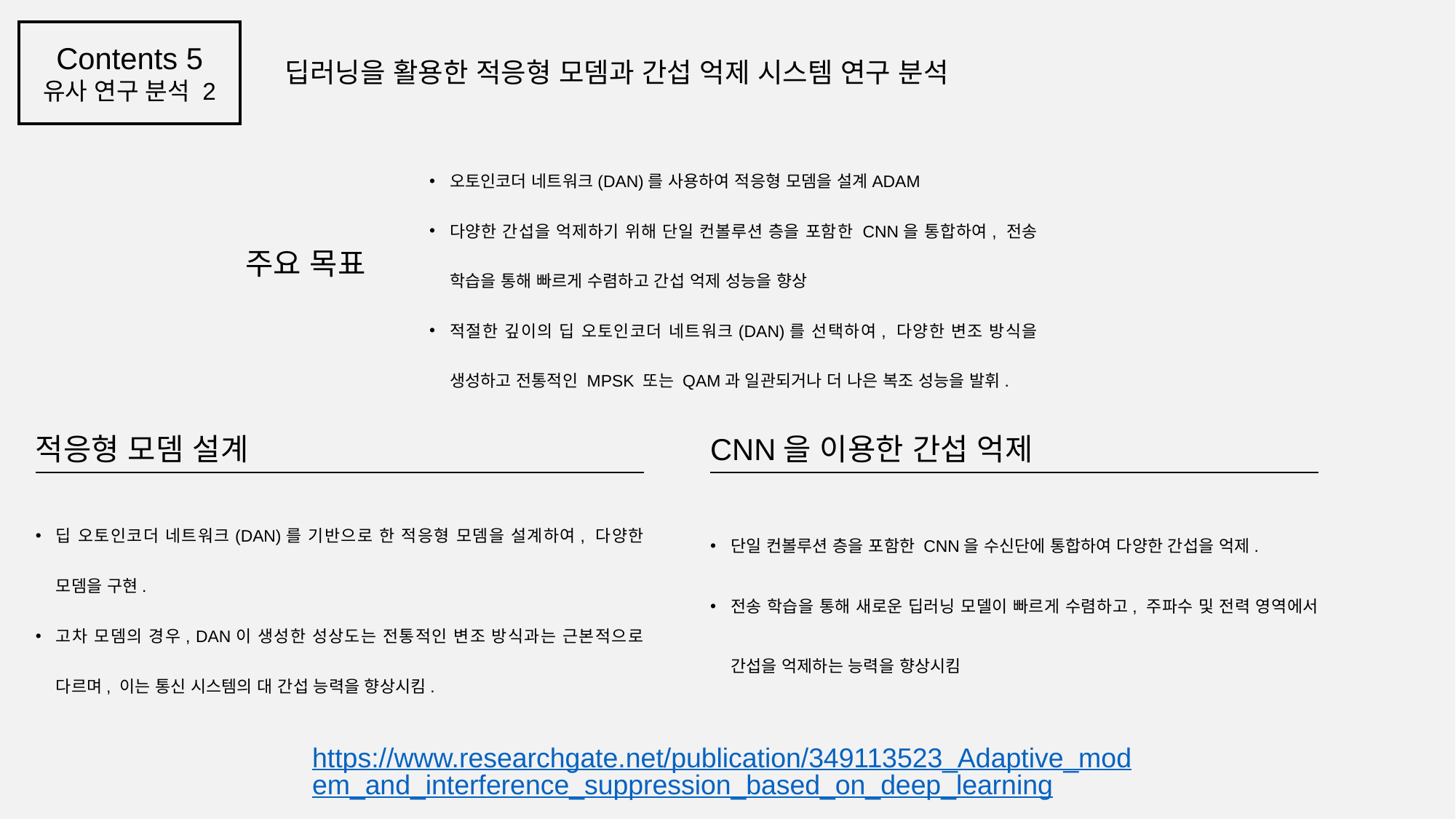

Contents 5
유사 연구 분석 2
딥러닝을 활용한 적응형 모뎀과 간섭 억제 시스템 연구 분석
오토인코더 네트워크(DAN)를 사용하여 적응형 모뎀을 설계ADAM
다양한 간섭을 억제하기 위해 단일 컨볼루션 층을 포함한 CNN을 통합하여, 전송 학습을 통해 빠르게 수렴하고 간섭 억제 성능을 향상
적절한 깊이의 딥 오토인코더 네트워크(DAN)를 선택하여, 다양한 변조 방식을 생성하고 전통적인 MPSK 또는 QAM과 일관되거나 더 나은 복조 성능을 발휘.
주요 목표
적응형 모뎀 설계

딥 오토인코더 네트워크(DAN)를 기반으로 한 적응형 모뎀을 설계하여, 다양한 모뎀을 구현.
고차 모뎀의 경우, DAN이 생성한 성상도는 전통적인 변조 방식과는 근본적으로 다르며, 이는 통신 시스템의 대 간섭 능력을 향상시킴.
CNN을 이용한 간섭 억제

단일 컨볼루션 층을 포함한 CNN을 수신단에 통합하여 다양한 간섭을 억제.
전송 학습을 통해 새로운 딥러닝 모델이 빠르게 수렴하고, 주파수 및 전력 영역에서 간섭을 억제하는 능력을 향상시킴
https://www.researchgate.net/publication/349113523_Adaptive_modem_and_interference_suppression_based_on_deep_learning